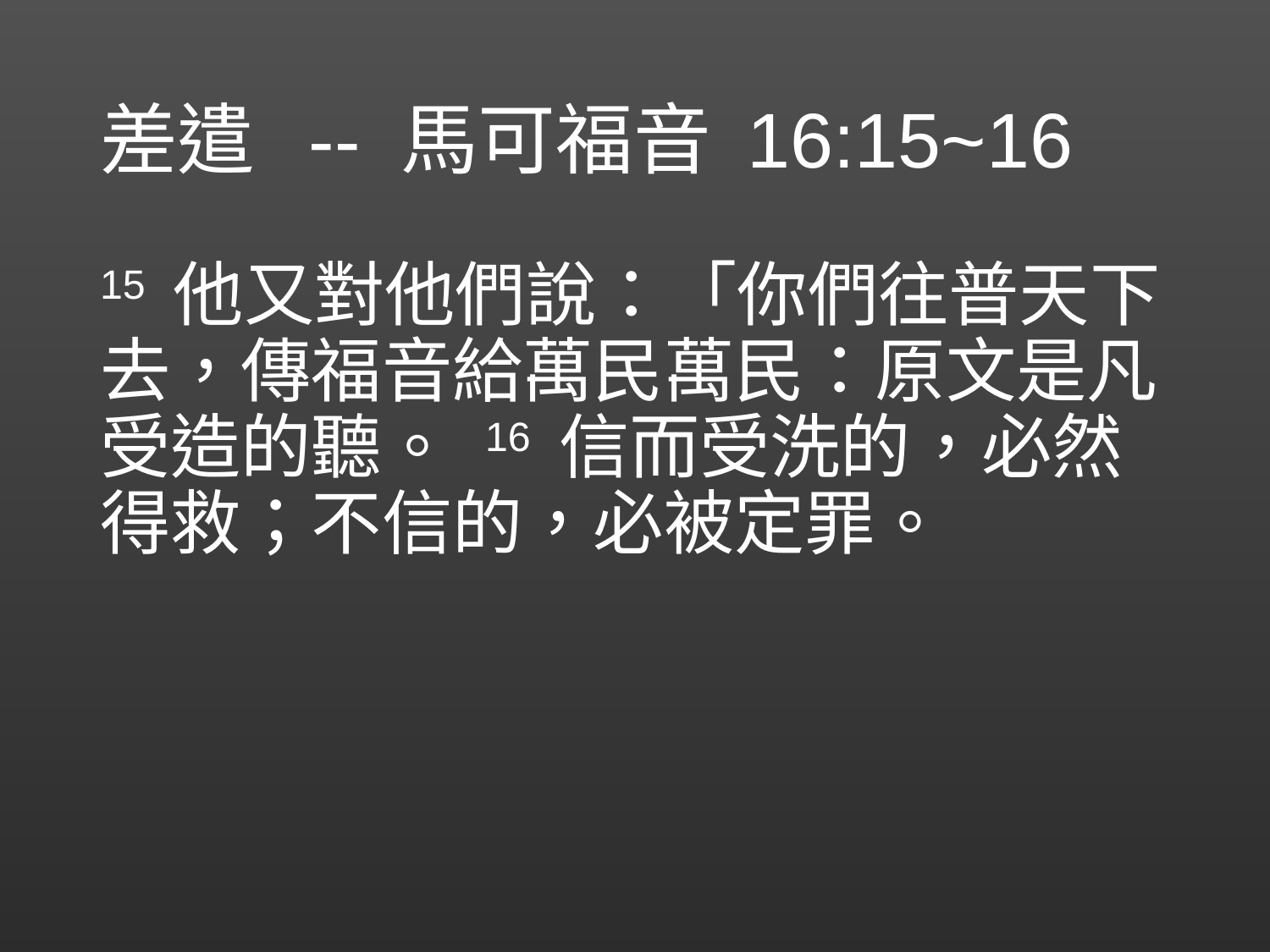

# 差遣  -- 馬可福音 16:15~16
15 他又對他們說：「你們往普天下去，傳福音給萬民萬民：原文是凡受造的聽。 16 信而受洗的，必然得救；不信的，必被定罪。